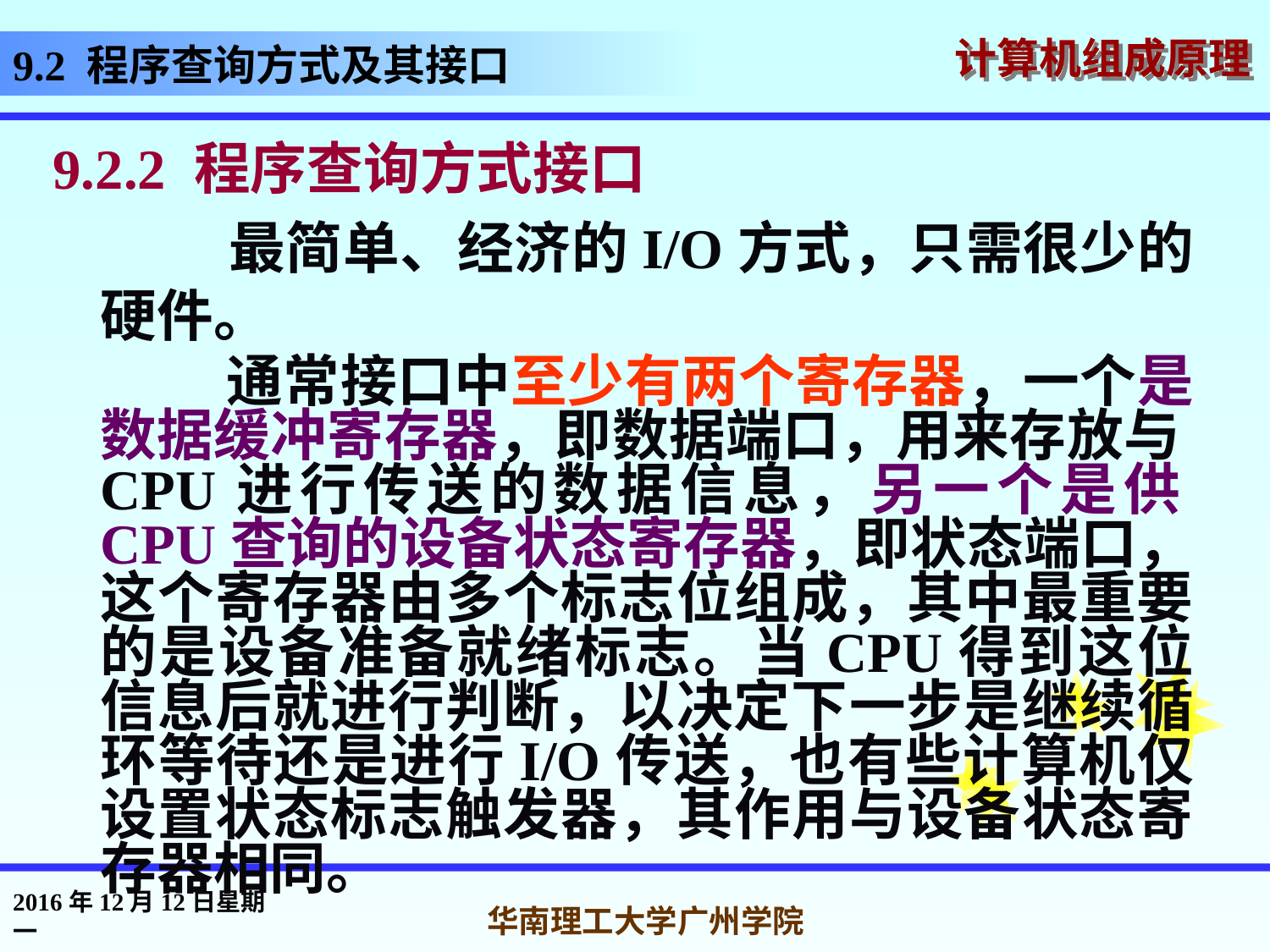

# 9.2 程序查询方式及其接口
9.2.2 程序查询方式接口
            最简单、经济的I/O方式，只需很少的硬件。
            通常接口中至少有两个寄存器，一个是数据缓冲寄存器，即数据端口，用来存放与CPU进行传送的数据信息，另一个是供CPU查询的设备状态寄存器，即状态端口，这个寄存器由多个标志位组成，其中最重要的是设备准备就绪标志。当CPU得到这位信息后就进行判断，以决定下一步是继续循环等待还是进行I/O传送，也有些计算机仅设置状态标志触发器，其作用与设备状态寄存器相同。
2016年12月12日星期一
华南理工大学广州学院